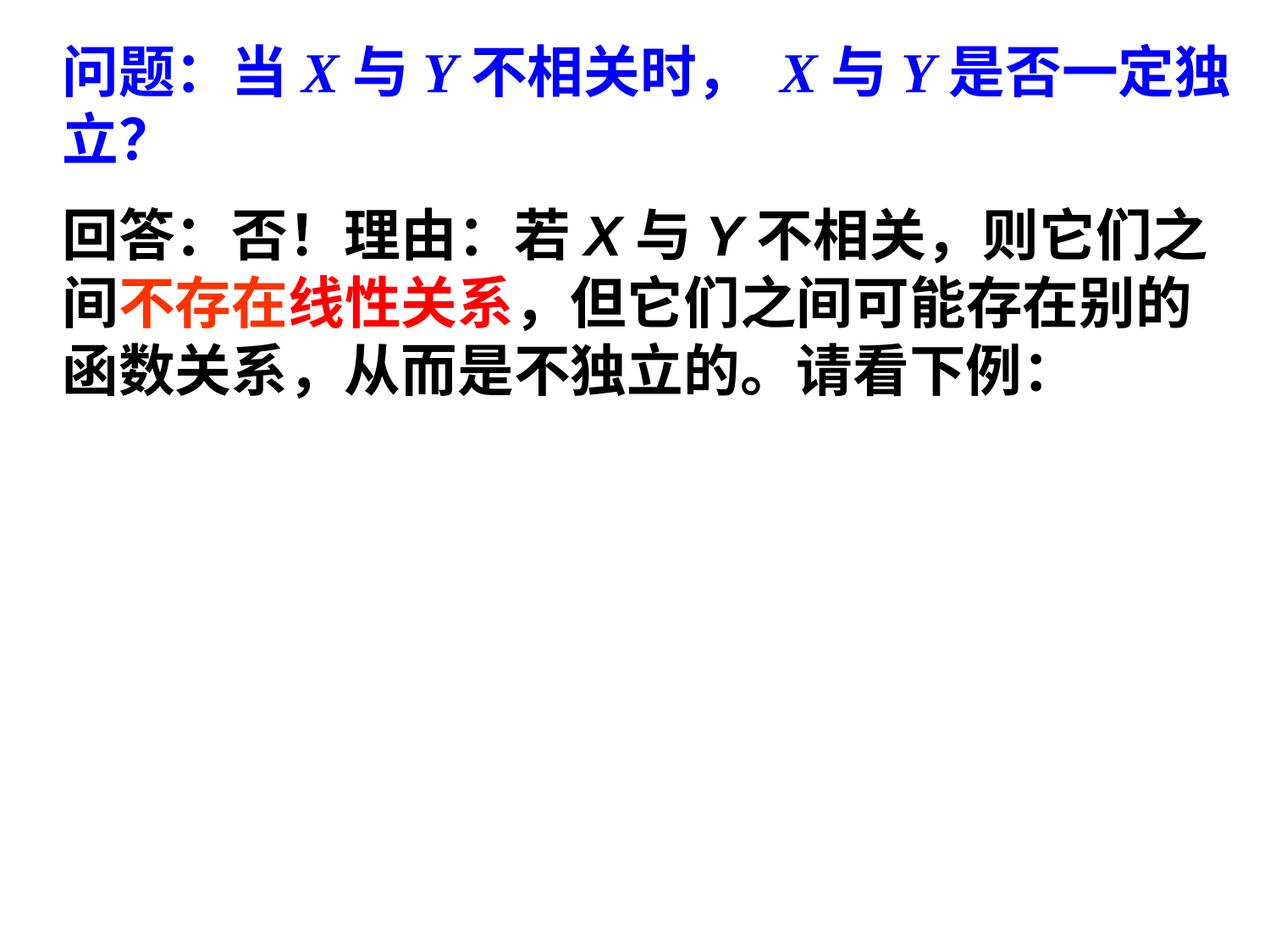

问题：当X与Y不相关时， X与Y是否一定独立？
回答：否！理由：若X与Y不相关，则它们之间不存在线性关系，但它们之间可能存在别的函数关系，从而是不独立的。请看下例：